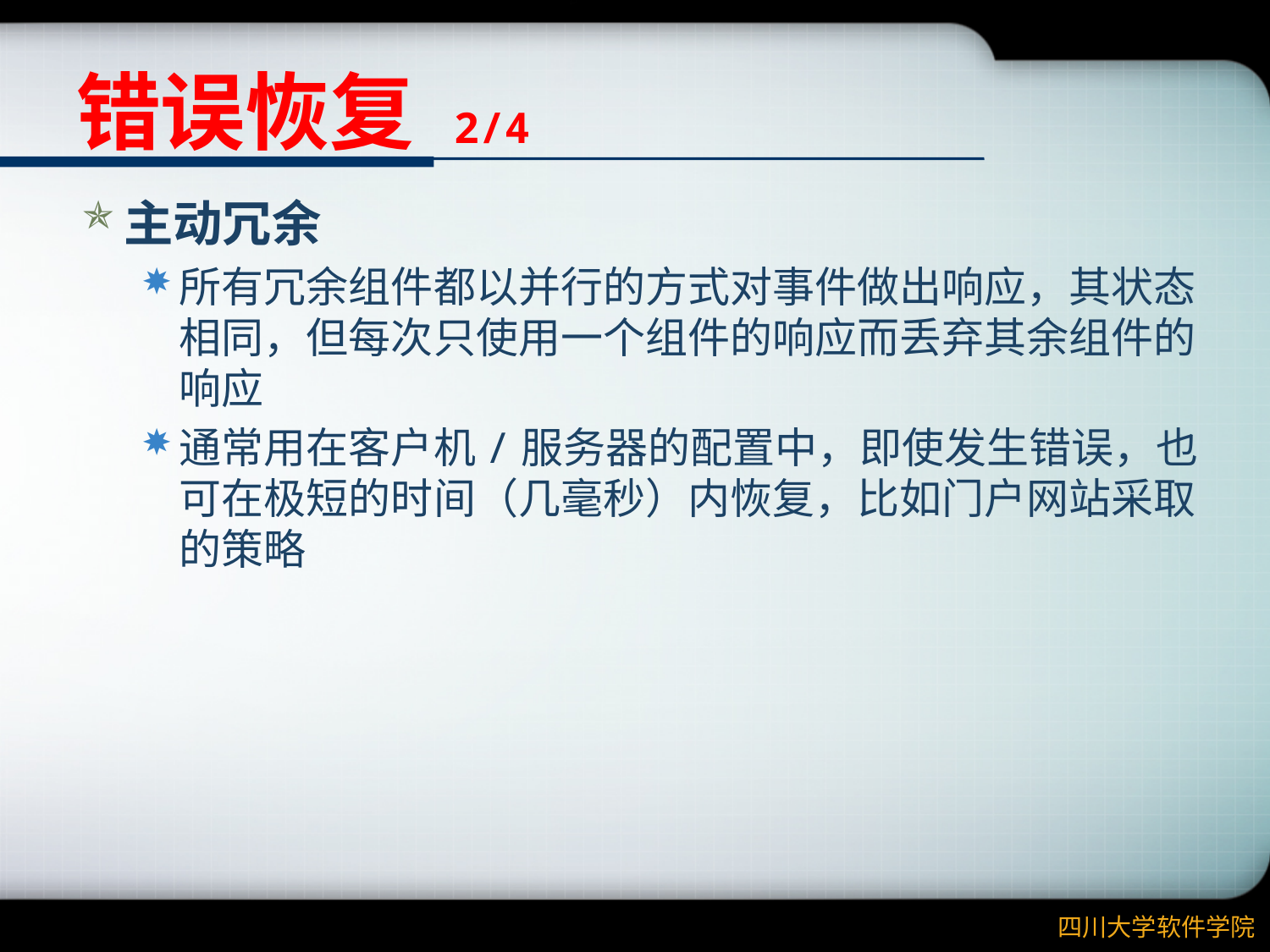

# 错误恢复 2/4
主动冗余
所有冗余组件都以并行的方式对事件做出响应，其状态相同，但每次只使用一个组件的响应而丢弃其余组件的响应
通常用在客户机/服务器的配置中，即使发生错误，也可在极短的时间（几毫秒）内恢复，比如门户网站采取的策略